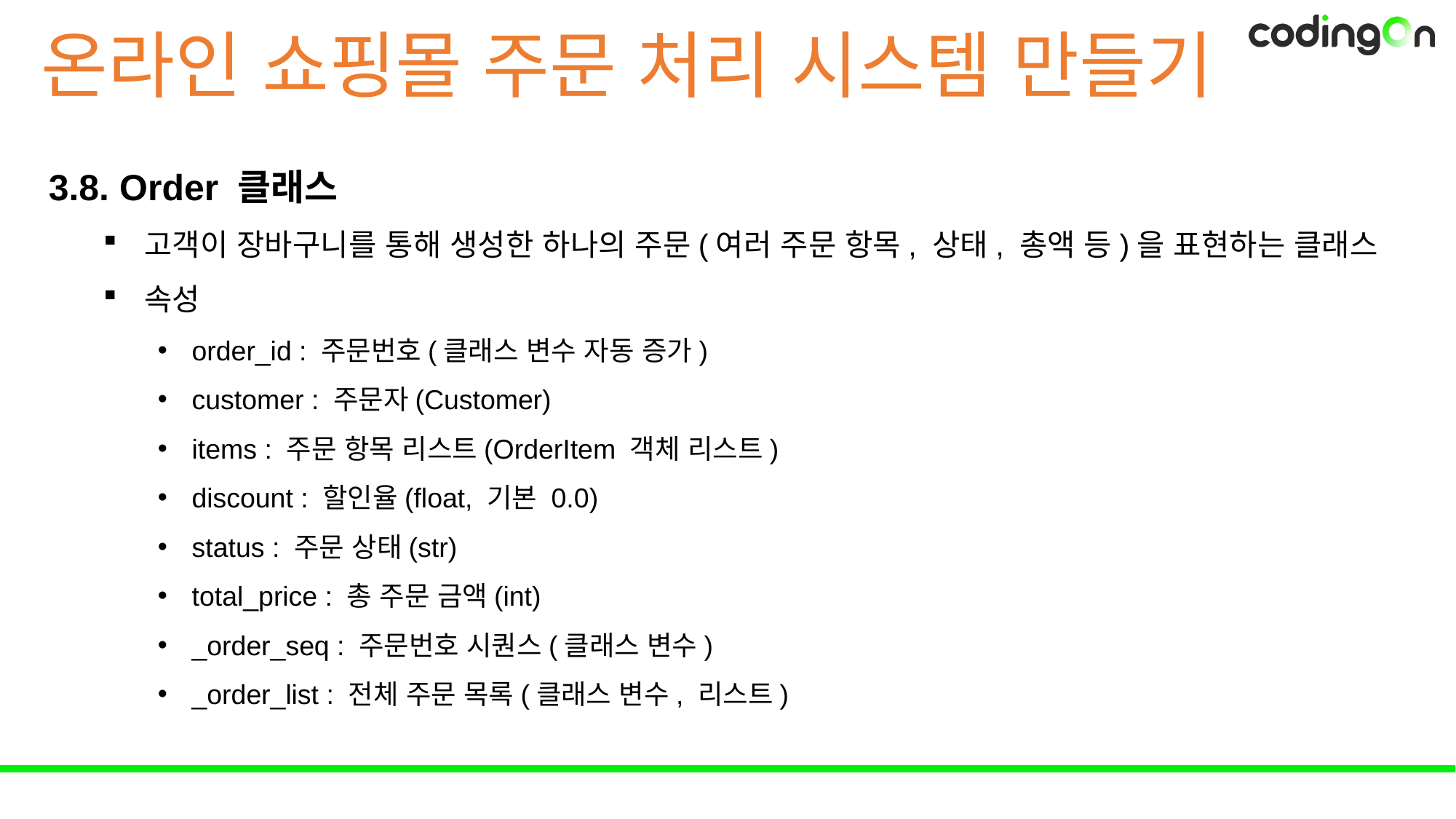

온라인 쇼핑몰 주문 처리 시스템 만들기
3.8. Order 클래스
고객이 장바구니를 통해 생성한 하나의 주문(여러 주문 항목, 상태, 총액 등)을 표현하는 클래스
속성
order_id : 주문번호(클래스 변수 자동 증가)
customer : 주문자(Customer)
items : 주문 항목 리스트(OrderItem 객체 리스트)
discount : 할인율(float, 기본 0.0)
status : 주문 상태(str)
total_price : 총 주문 금액(int)
_order_seq : 주문번호 시퀀스(클래스 변수)
_order_list : 전체 주문 목록(클래스 변수, 리스트)